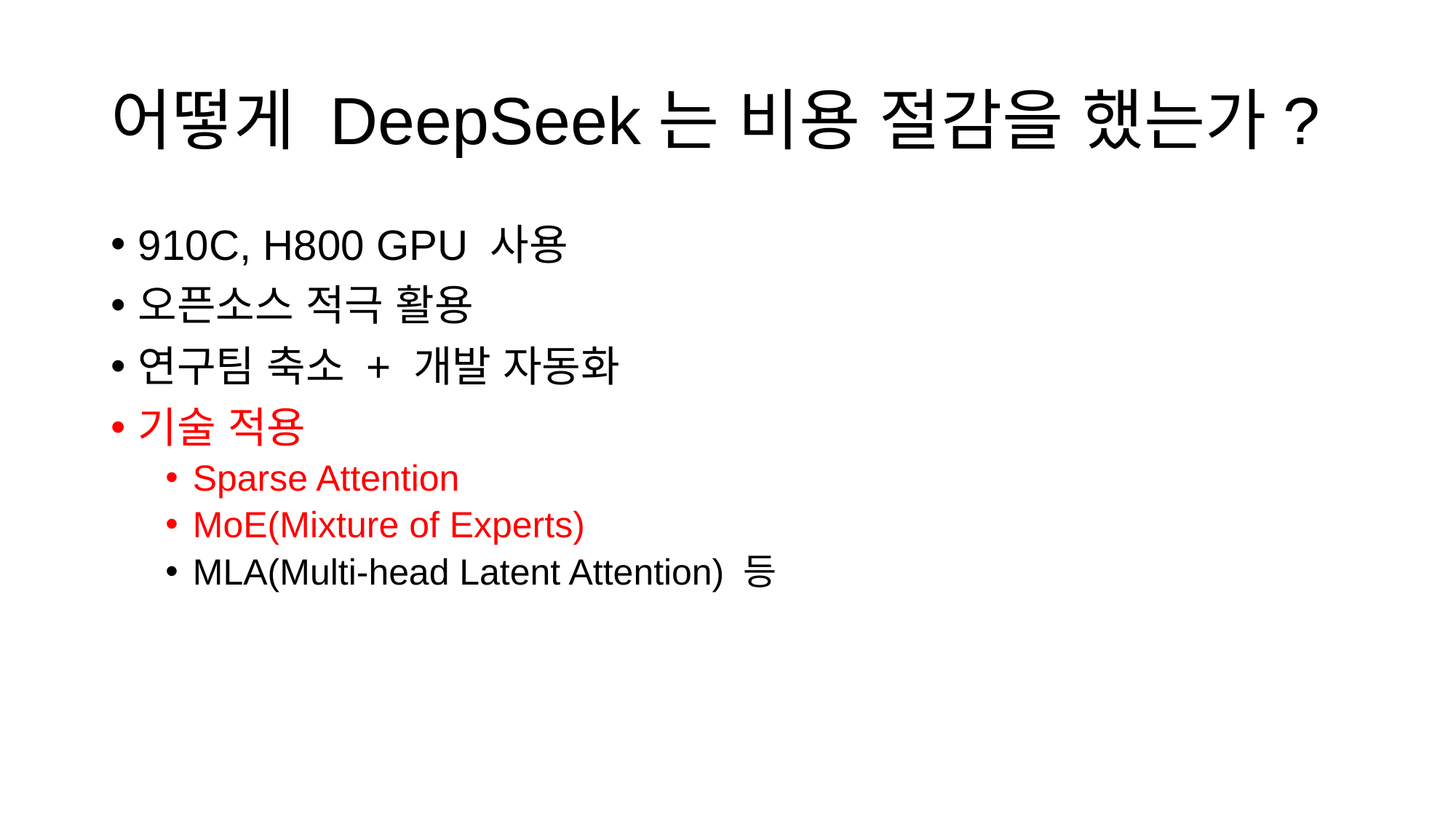

# 어떻게 DeepSeek는 비용 절감을 했는가?
910C, H800 GPU 사용
오픈소스 적극 활용
연구팀 축소 + 개발 자동화
기술 적용
Sparse Attention
MoE(Mixture of Experts)
MLA(Multi-head Latent Attention) 등